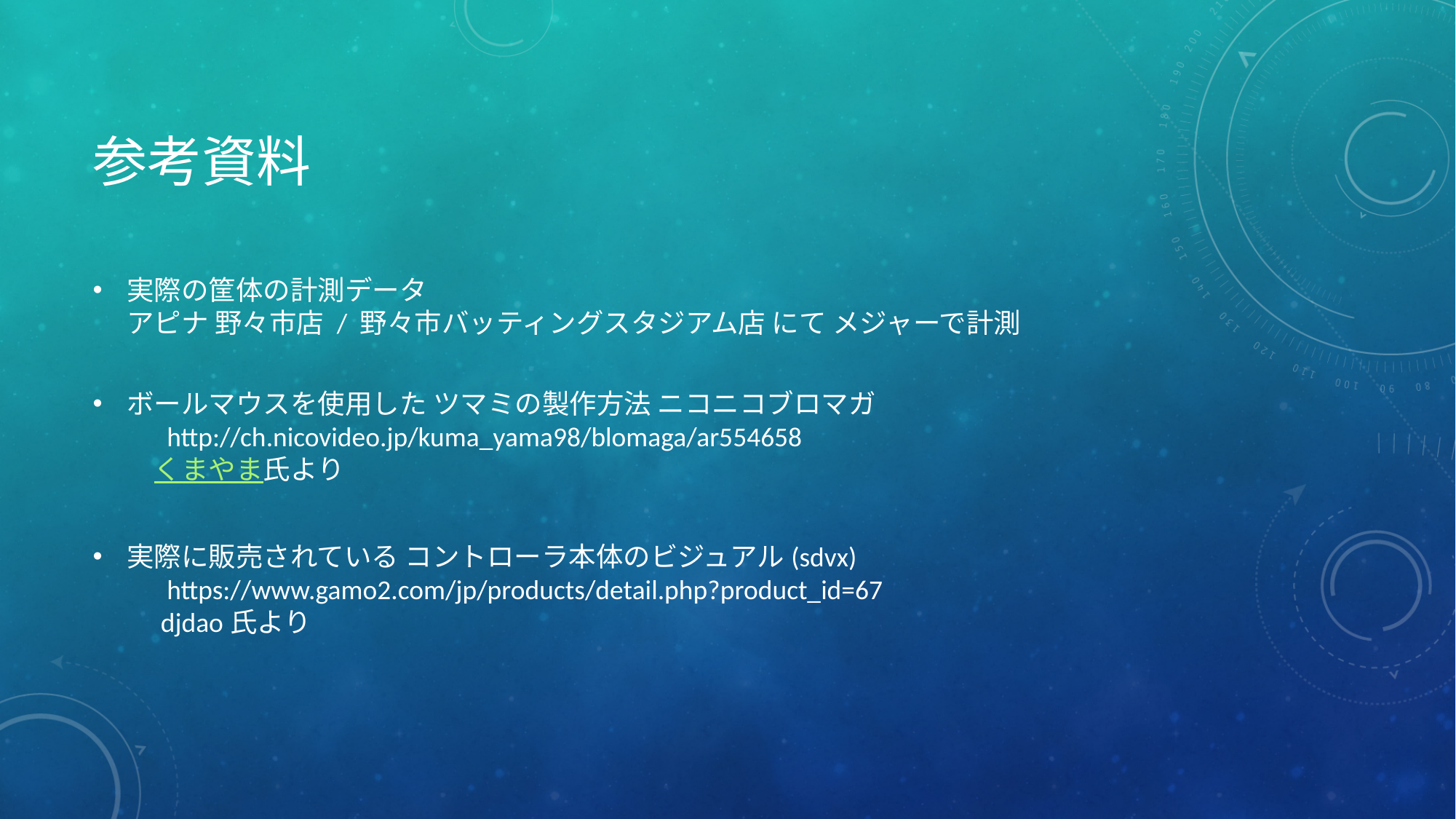

# 参考資料
実際の筐体の計測データ
アピナ 野々市店 / 野々市バッティングスタジアム店 にて メジャーで計測
ボールマウスを使用した ツマミの製作方法 ニコニコブロマガ
　 http://ch.nicovideo.jp/kuma_yama98/blomaga/ar554658
　くまやま氏より
実際に販売されている コントローラ本体のビジュアル(sdvx)
　 https://www.gamo2.com/jp/products/detail.php?product_id=67
　djdao氏より